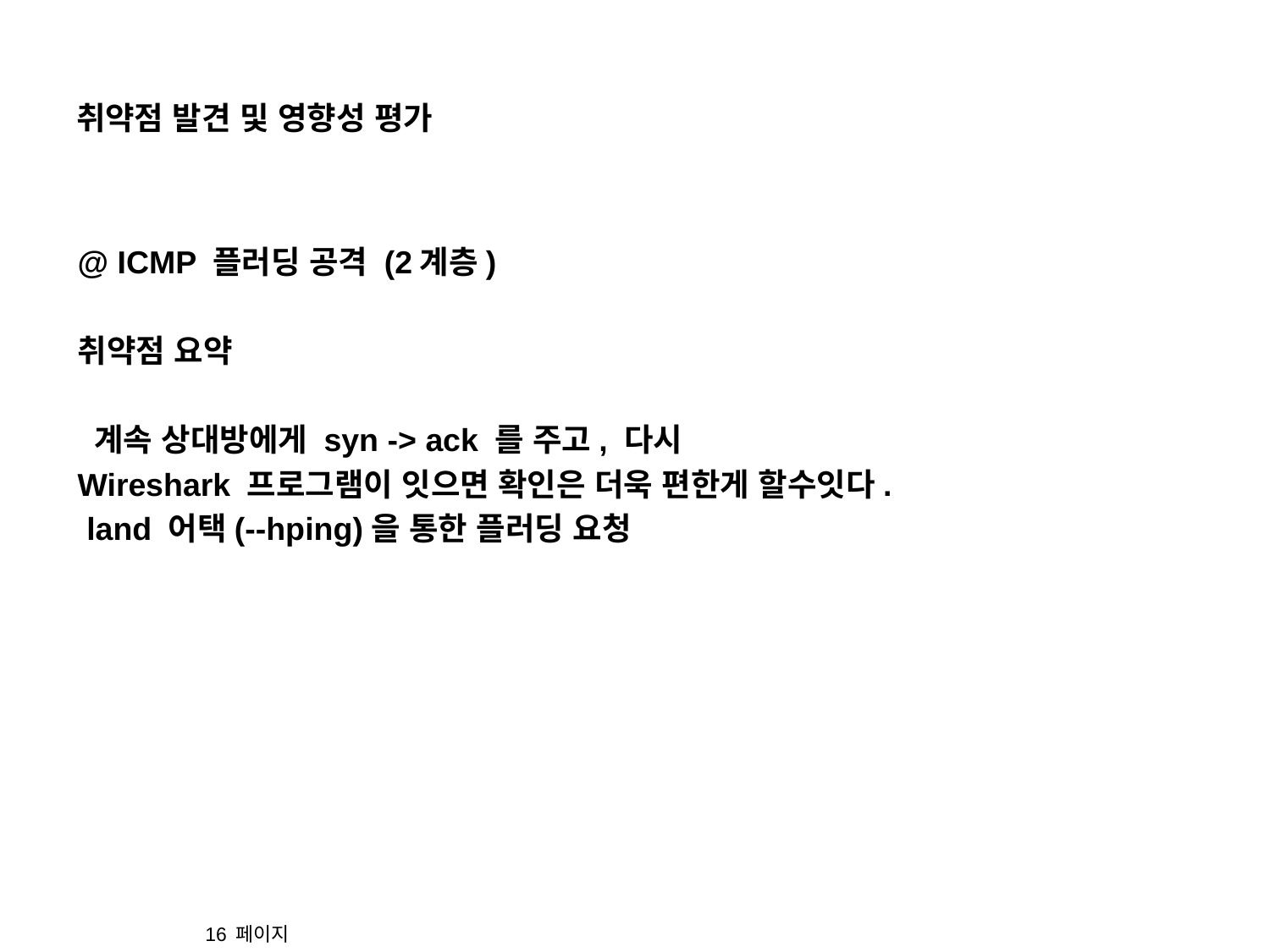

# 취약점 발견 및 영향성 평가
@ ICMP 플러딩 공격 (2계층)

취약점 요약

 계속 상대방에게 syn -> ack 를 주고, 다시
Wireshark 프로그램이 잇으면 확인은 더욱 편한게 할수잇다.
 land 어택(--hping)을 통한 플러딩 요청

				16 페이지